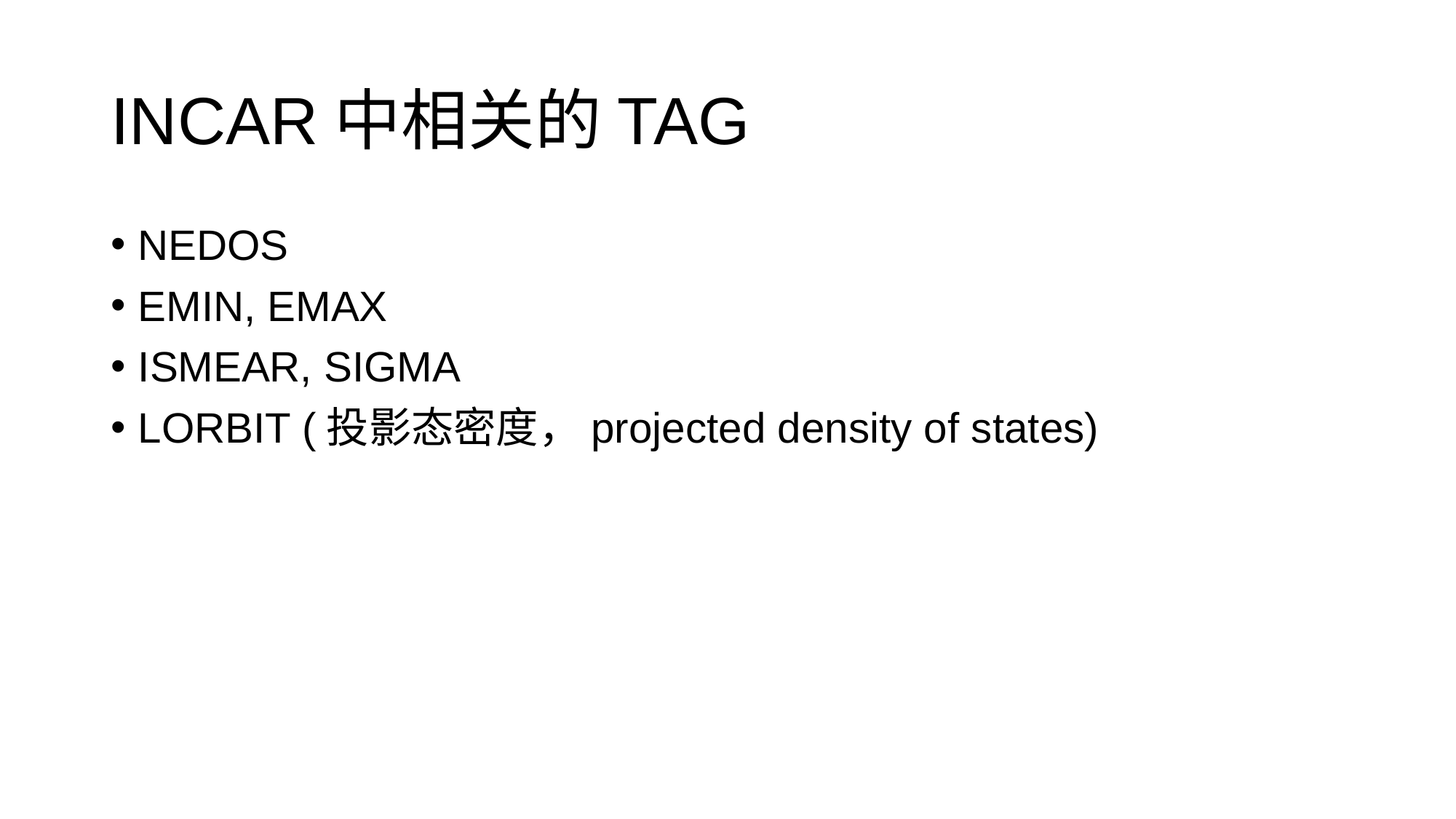

# INCAR中相关的TAG
NEDOS
EMIN, EMAX
ISMEAR, SIGMA
LORBIT (投影态密度，projected density of states)